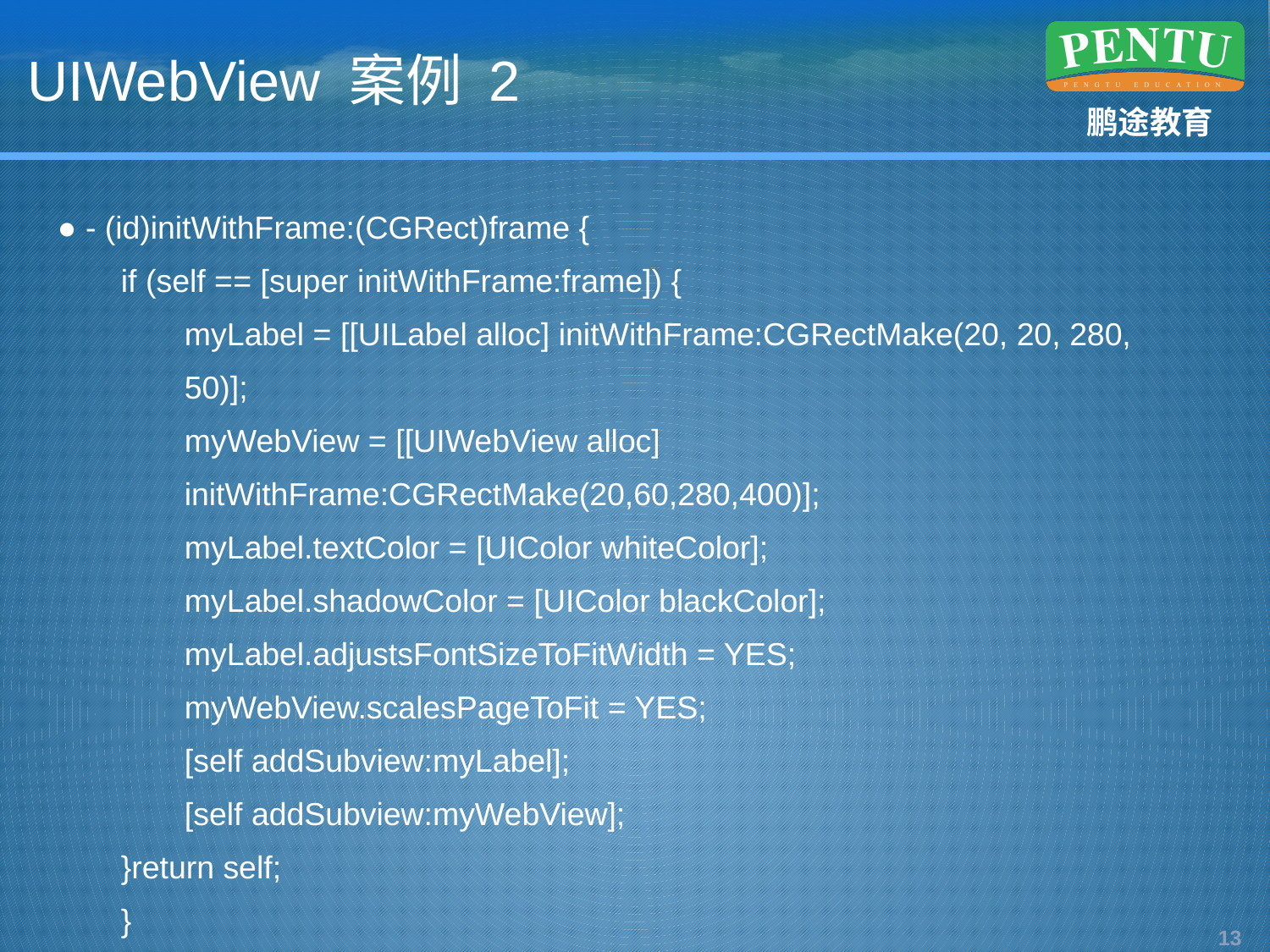

# UIWebView 案例 2
● - (id)initWithFrame:(CGRect)frame {
if (self == [super initWithFrame:frame]) {
myLabel = [[UILabel alloc] initWithFrame:CGRectMake(20, 20, 280,
50)];
myWebView = [[UIWebView alloc]
initWithFrame:CGRectMake(20,60,280,400)];
myLabel.textColor = [UIColor whiteColor];
myLabel.shadowColor = [UIColor blackColor];
myLabel.adjustsFontSizeToFitWidth = YES;
myWebView.scalesPageToFit = YES;
[self addSubview:myLabel];
[self addSubview:myWebView];
}return self;
}
13